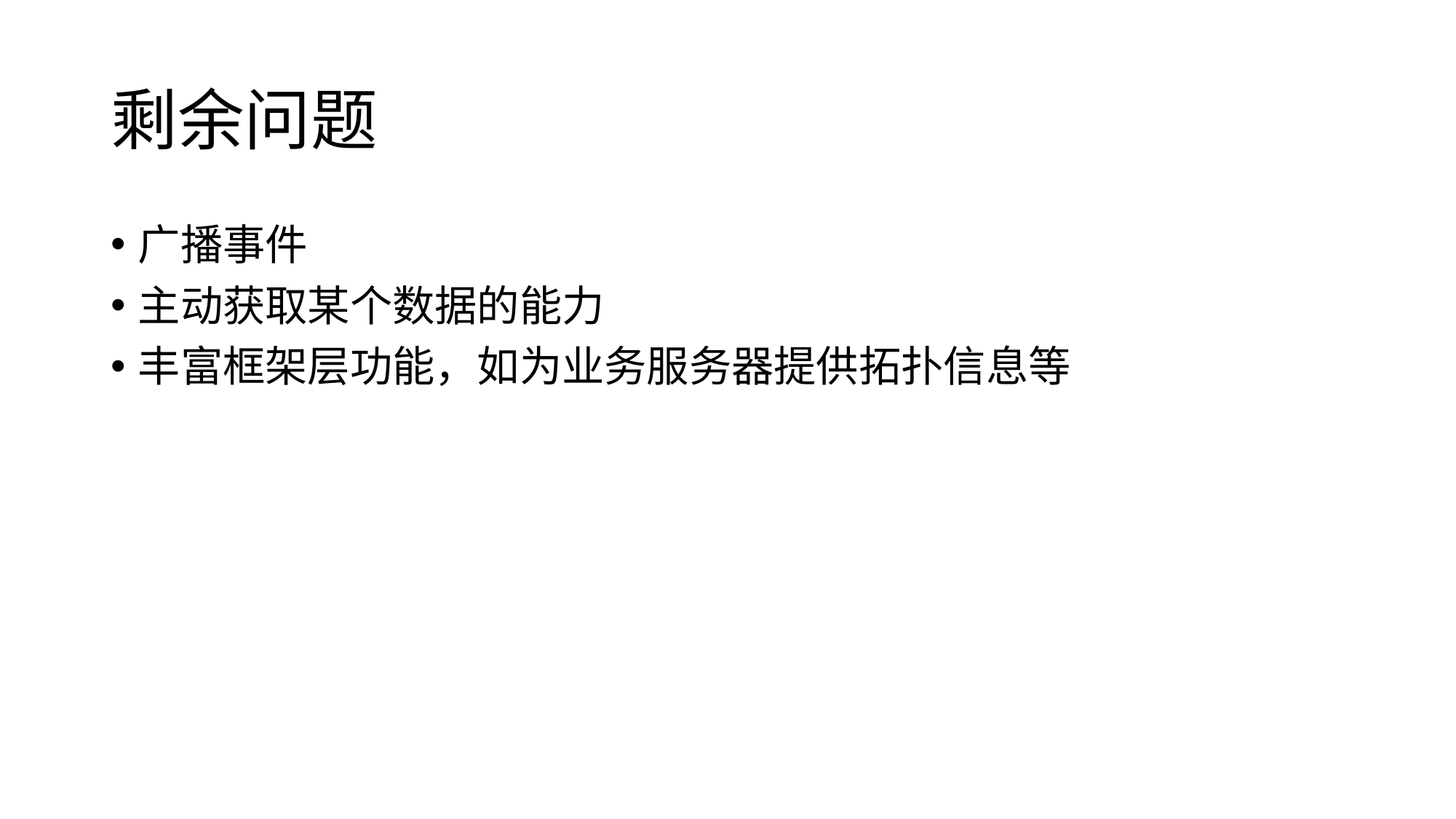

# 剩余问题
广播事件
主动获取某个数据的能力
丰富框架层功能，如为业务服务器提供拓扑信息等